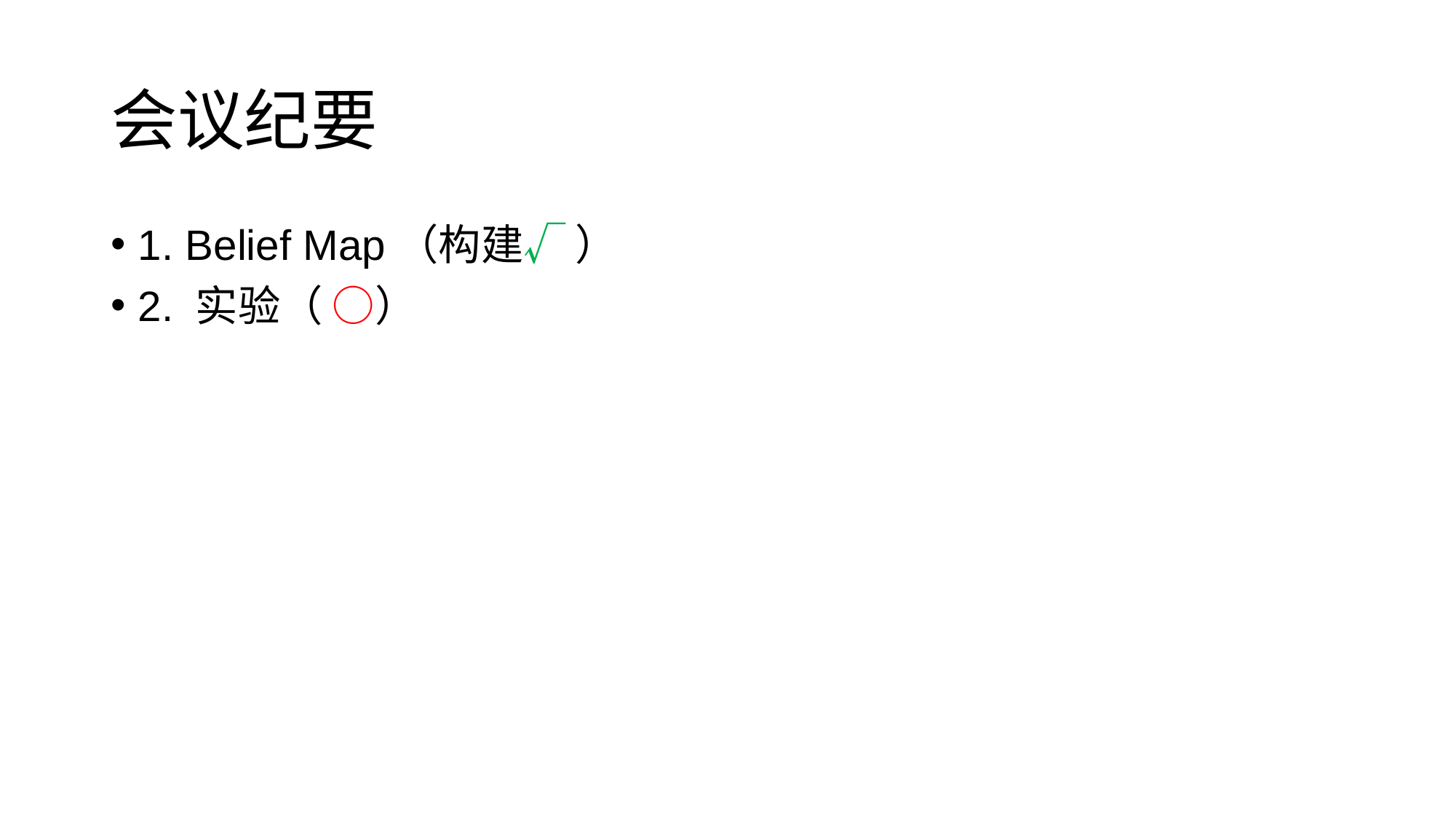

# 会议纪要
1. Belief Map（构建√ ）
2. 实验（ ○）